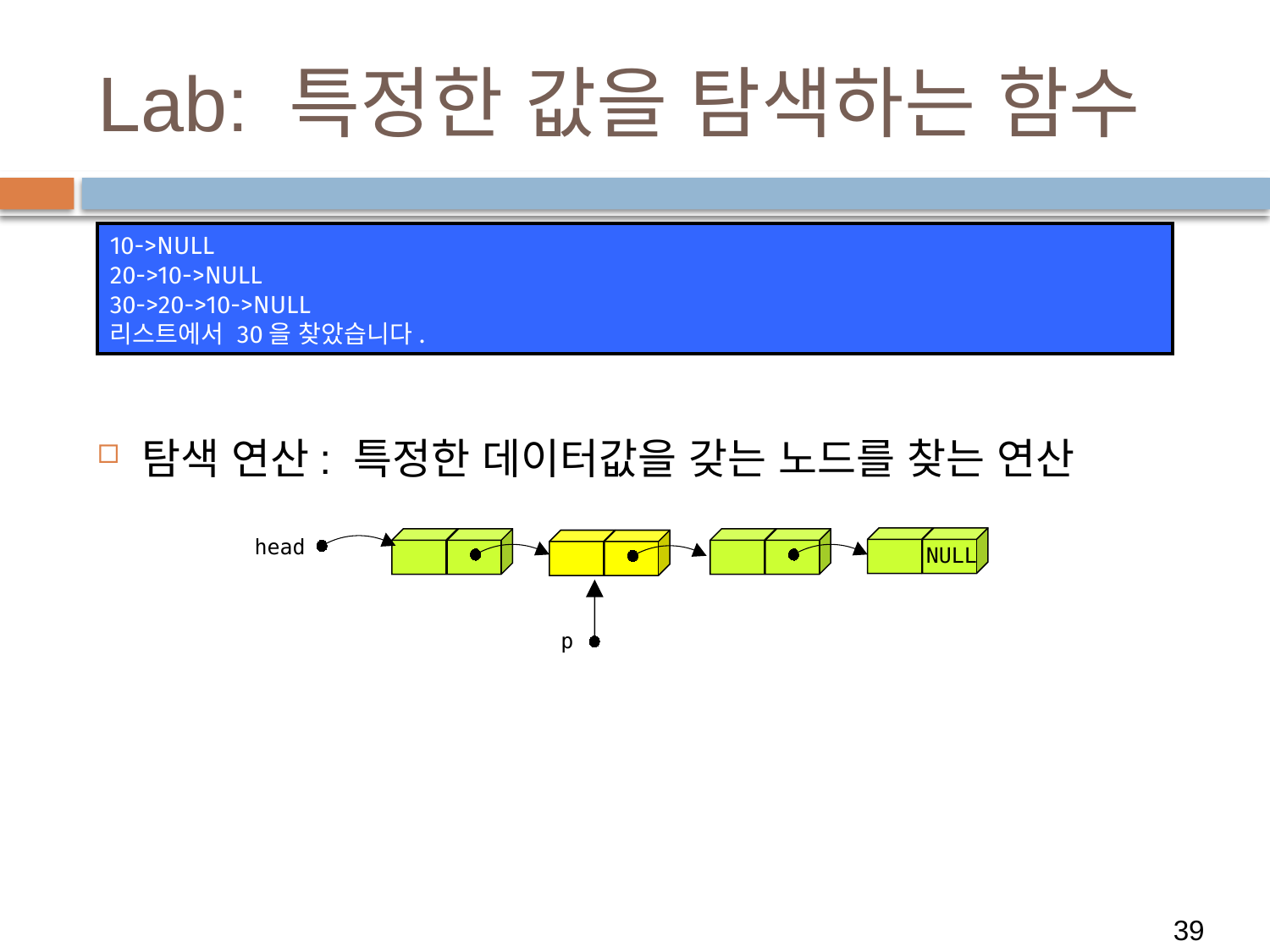

# Lab: 특정한 값을 탐색하는 함수
10->NULL
20->10->NULL
30->20->10->NULL
리스트에서 30을 찾았습니다.

탐색 연산: 특정한 데이터값을 갖는 노드를 찾는 연산
head

NULL

NULL

NULL

p